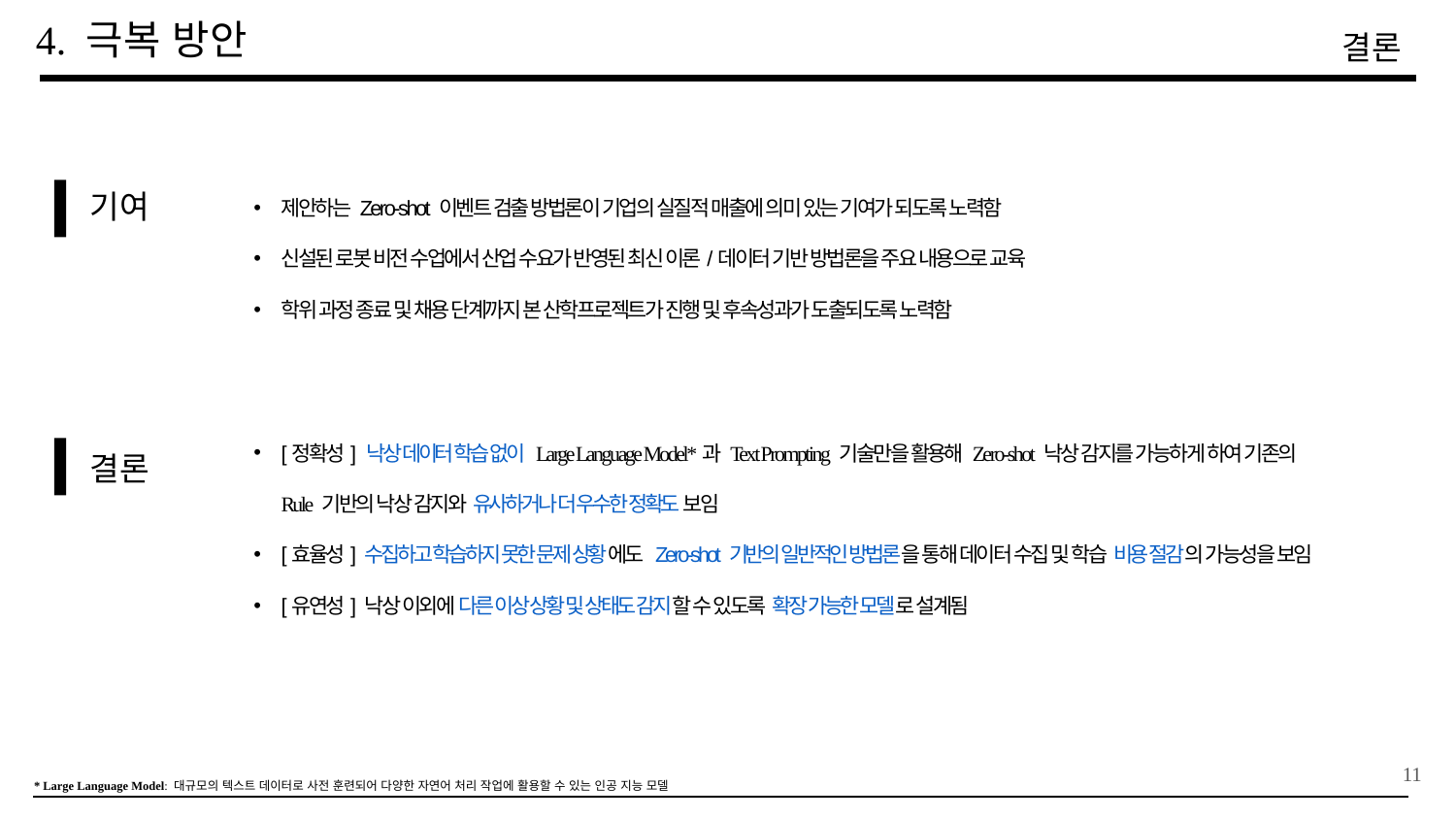

4. 극복 방안
결론
제안하는 Zero-shot 이벤트 검출 방법론이 기업의 실질적 매출에 의미 있는 기여가 되도록 노력함
신설된 로봇 비전 수업에서 산업 수요가 반영된 최신 이론/데이터 기반 방법론을 주요 내용으로 교육
학위 과정 종료 및 채용 단계까지 본 산학프로젝트가 진행 및 후속성과가 도출되도록 노력함
기여

[정확성] 낙상 데이터 학습 없이 Large Language Model*과 Text Prompting 기술만을 활용해 Zero-shot 낙상 감지를 가능하게 하여 기존의 Rule 기반의 낙상 감지와 유사하거나 더 우수한 정확도 보임
[효율성] 수집하고 학습하지 못한 문제 상황에도 Zero-shot 기반의 일반적인 방법론을 통해 데이터 수집 및 학습 비용 절감의 가능성을 보임
[유연성] 낙상 이외에 다른 이상 상황 및 상태도 감지할 수 있도록 확장 가능한 모델로 설계됨
결론

11
* Large Language Model: 대규모의 텍스트 데이터로 사전 훈련되어 다양한 자연어 처리 작업에 활용할 수 있는 인공 지능 모델